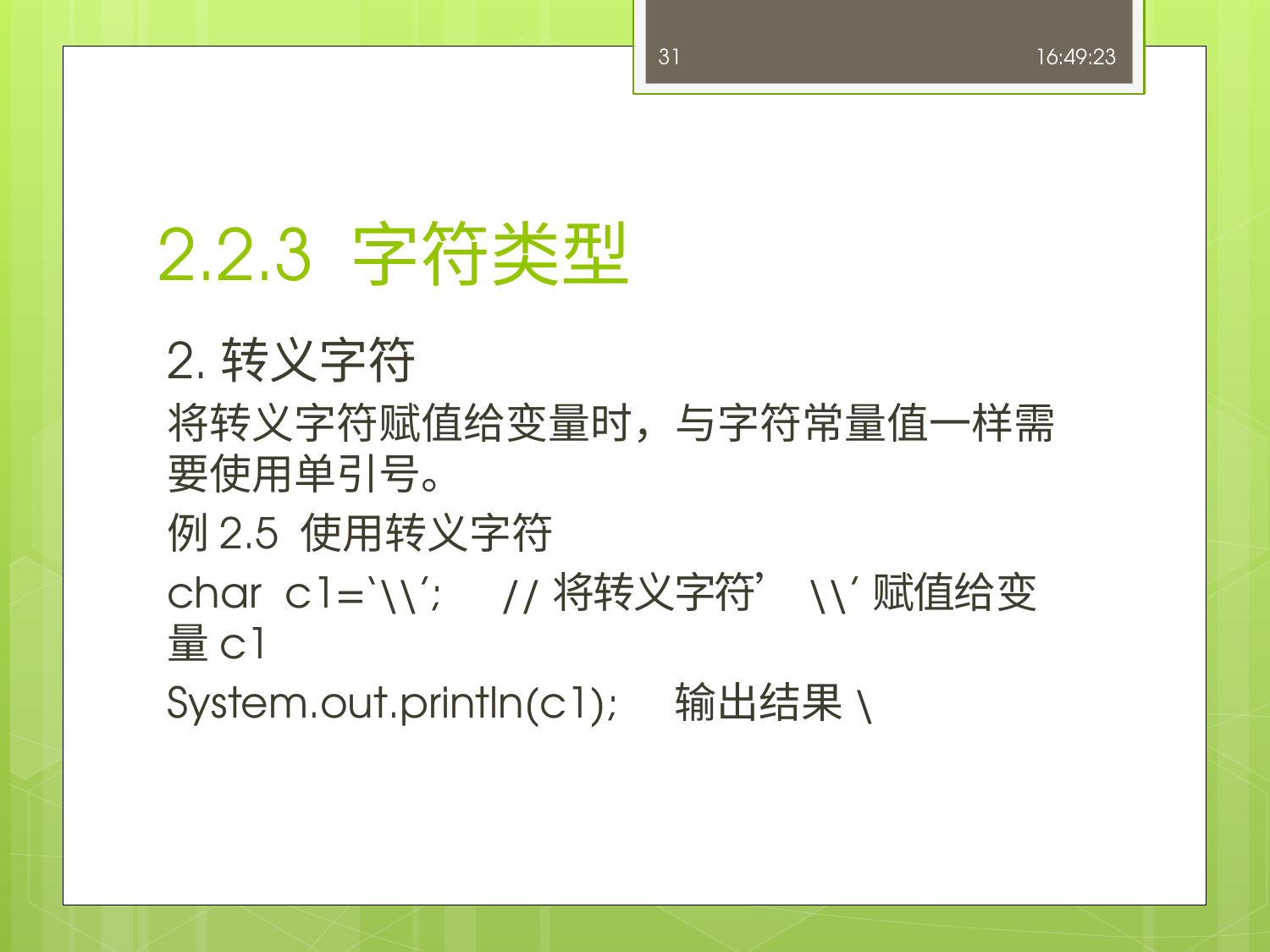

31
16:49:23
# 2.2.3 字符类型
2.转义字符
将转义字符赋值给变量时，与字符常量值一样需要使用单引号。
例2.5 使用转义字符
char  c1=‘\\’;      //将转义字符’\\’赋值给变量c1
System.out.println(c1);    输出结果\